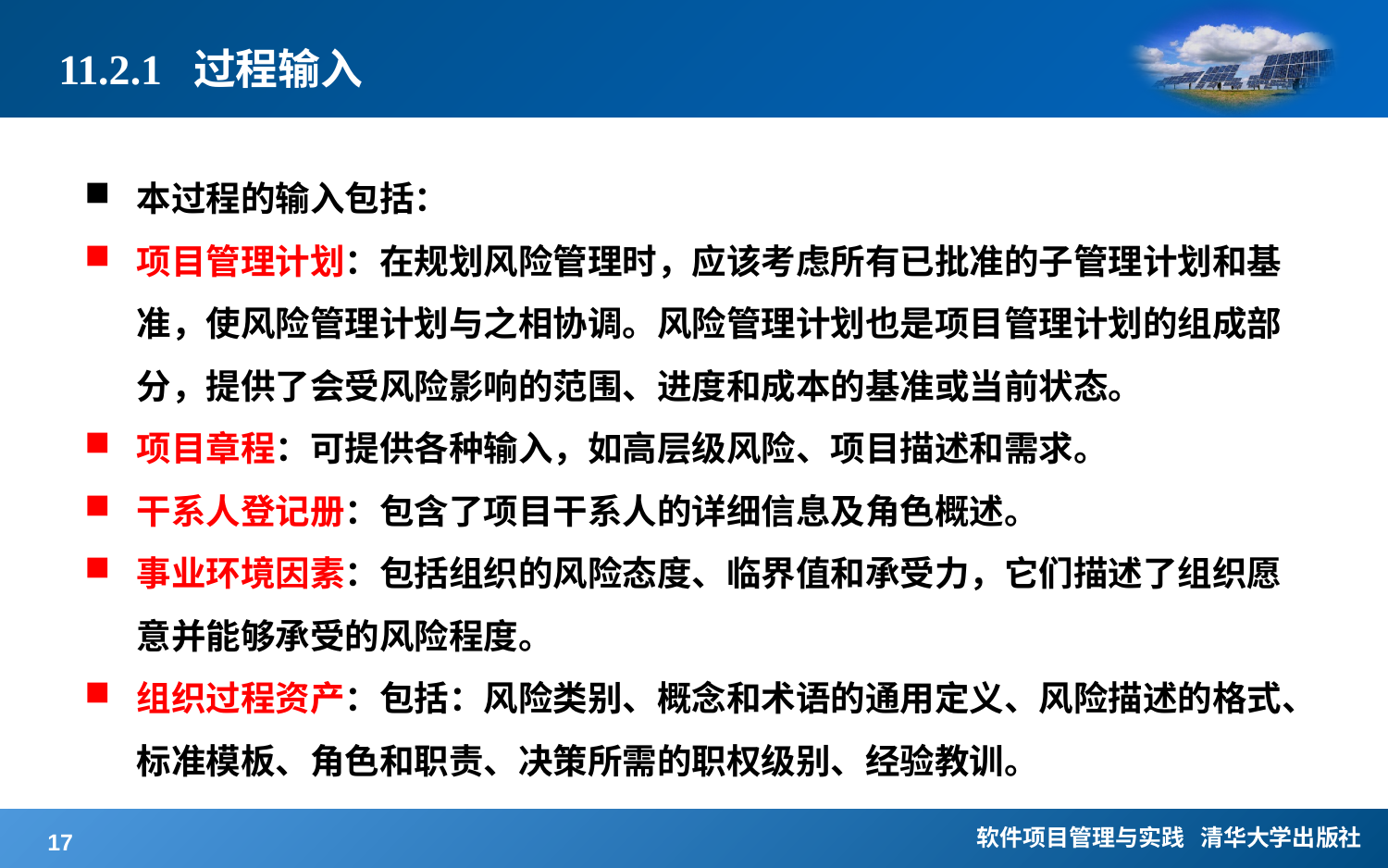

# 11.2.1  过程输入
本过程的输入包括：
项目管理计划：在规划风险管理时，应该考虑所有已批准的子管理计划和基准，使风险管理计划与之相协调。风险管理计划也是项目管理计划的组成部分，提供了会受风险影响的范围、进度和成本的基准或当前状态。
项目章程：可提供各种输入，如高层级风险、项目描述和需求。
干系人登记册：包含了项目干系人的详细信息及角色概述。
事业环境因素：包括组织的风险态度、临界值和承受力，它们描述了组织愿意并能够承受的风险程度。
组织过程资产：包括：风险类别、概念和术语的通用定义、风险描述的格式、标准模板、角色和职责、决策所需的职权级别、经验教训。